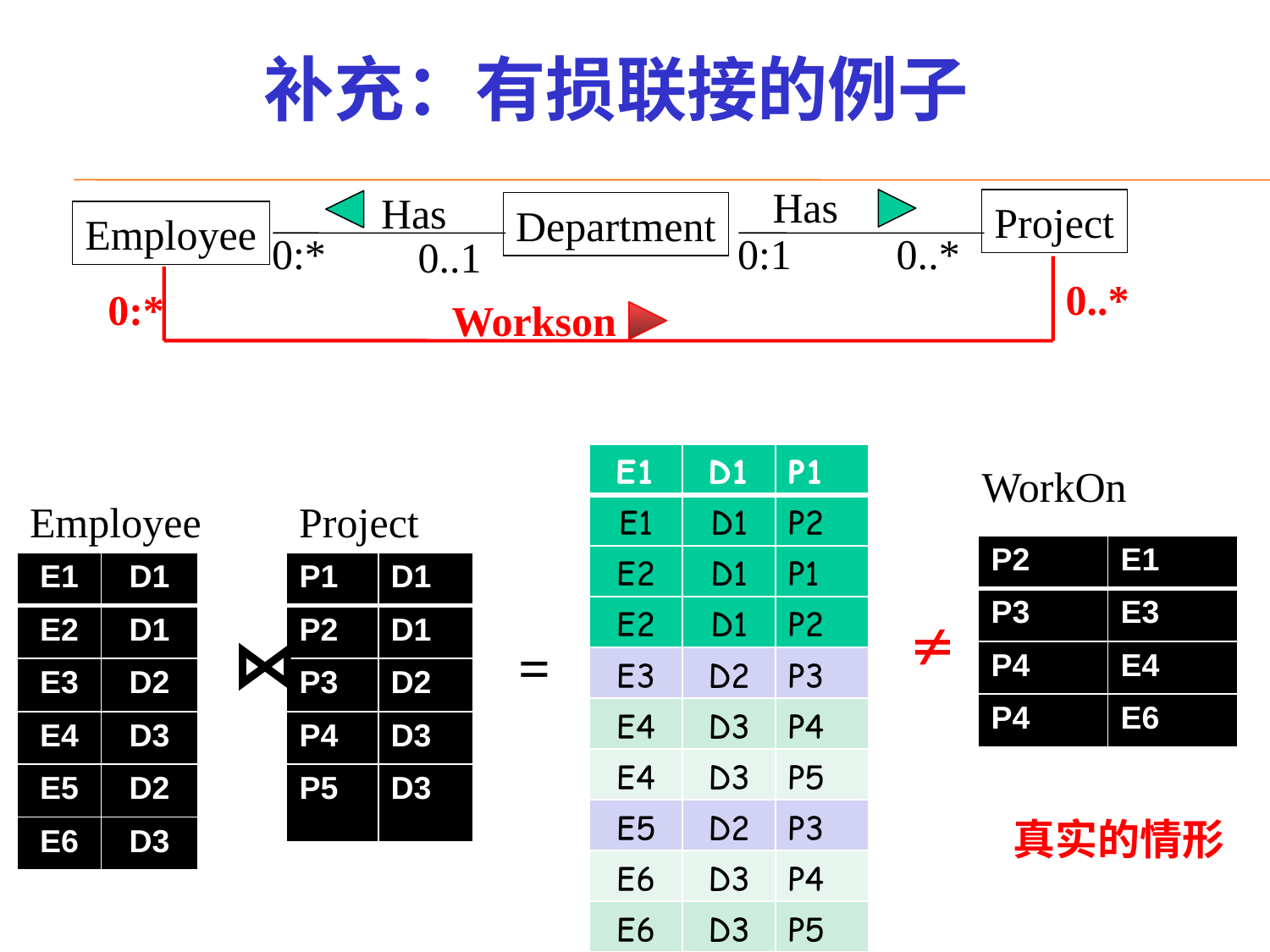

# 补充：有损联接的例子

Has
Has

Project

Department
Employee
0:*
0:1
0..*
0..1

0..*
0:*
Workson

| E1 | D1 | P1 |
| --- | --- | --- |
| E1 | D1 | P2 |
| E2 | D1 | P1 |
| E2 | D1 | P2 |
| E3 | D2 | P3 |
| E4 | D3 | P4 |
| E4 | D3 | P5 |
| E5 | D2 | P3 |
| E6 | D3 | P4 |
| E6 | D3 | P5 |
WorkOn
Employee
Project
| P2 | E1 |
| --- | --- |
| P3 | E3 |
| P4 | E4 |
| P4 | E6 |
| E1 | D1 |
| --- | --- |
| E2 | D1 |
| E3 | D2 |
| E4 | D3 |
| E5 | D2 |
| E6 | D3 |
| P1 | D1 |
| --- | --- |
| P2 | D1 |
| P3 | D2 |
| P4 | D3 |
| P5 | D3 |
≠
⋈
=
真实的情形